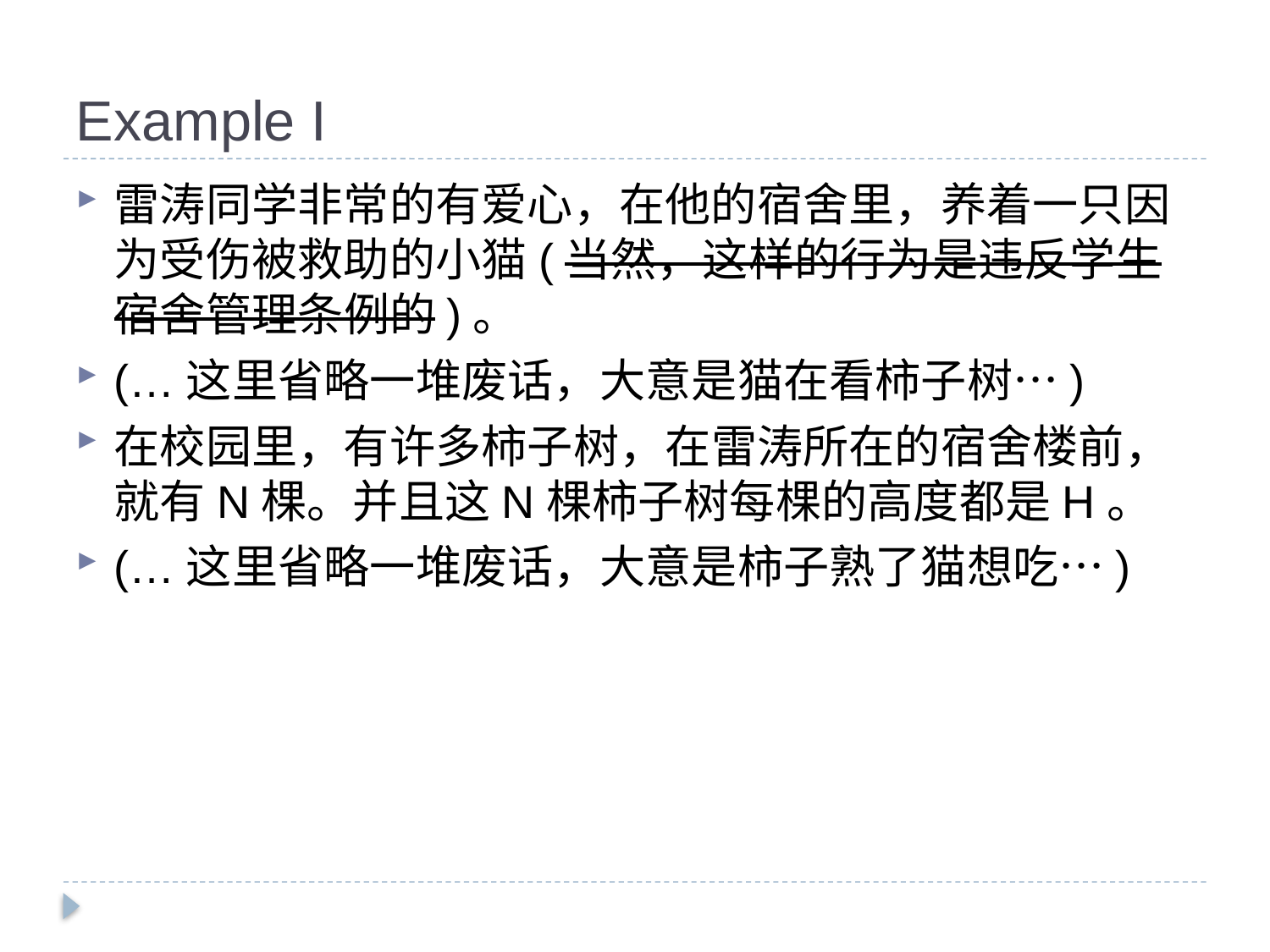

# Example I
雷涛同学非常的有爱心，在他的宿舍里，养着一只因为受伤被救助的小猫(当然，这样的行为是违反学生宿舍管理条例的)。
(…这里省略一堆废话，大意是猫在看柿子树…)
在校园里，有许多柿子树，在雷涛所在的宿舍楼前，就有N棵。并且这N棵柿子树每棵的高度都是H。
(…这里省略一堆废话，大意是柿子熟了猫想吃…)